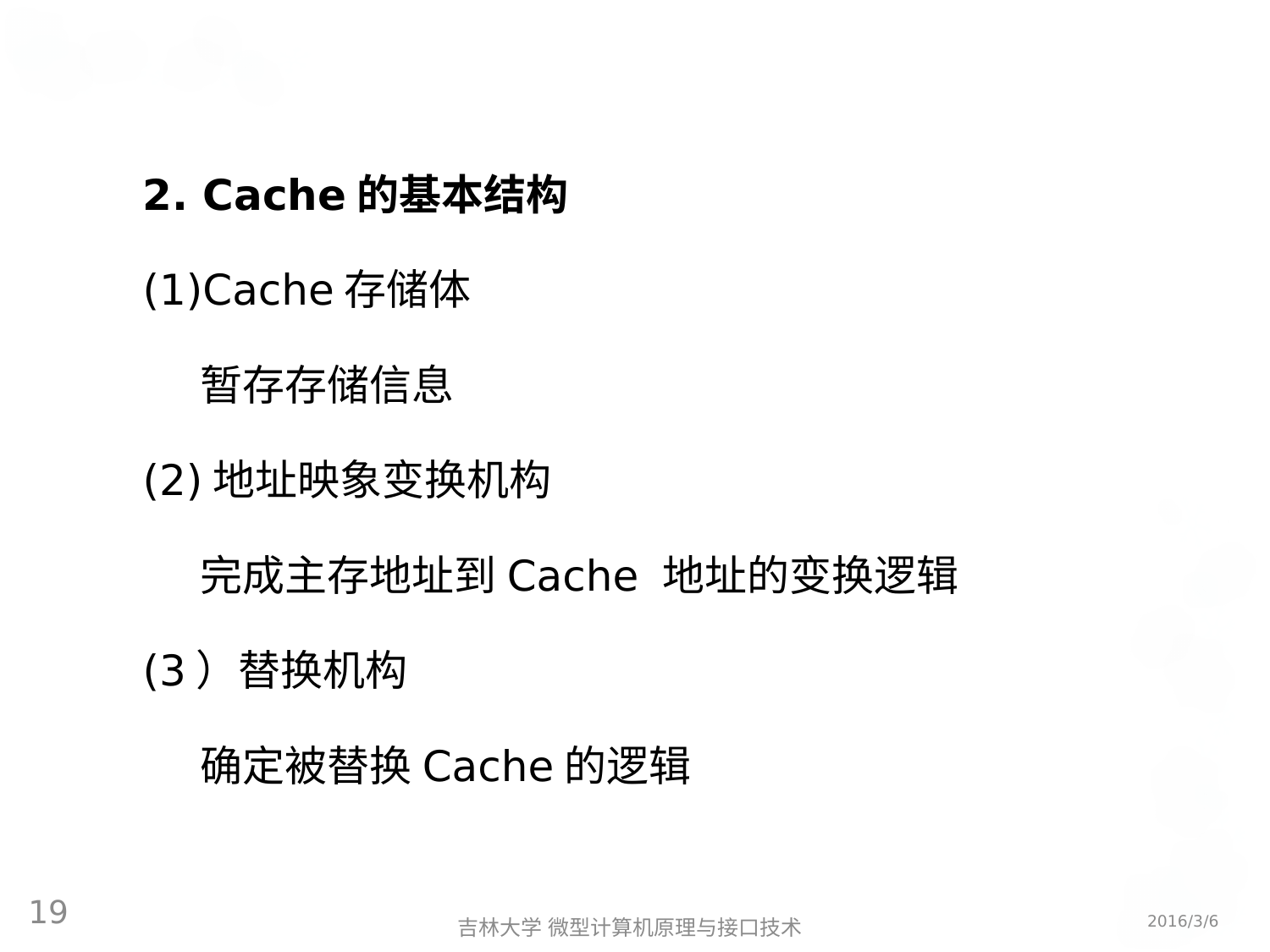

#
2. Cache的基本结构
(1)Cache存储体
     暂存存储信息
(2)地址映象变换机构
     完成主存地址到Cache 地址的变换逻辑
(3）替换机构
     确定被替换Cache的逻辑
19
2016/3/6
吉林大学 微型计算机原理与接口技术